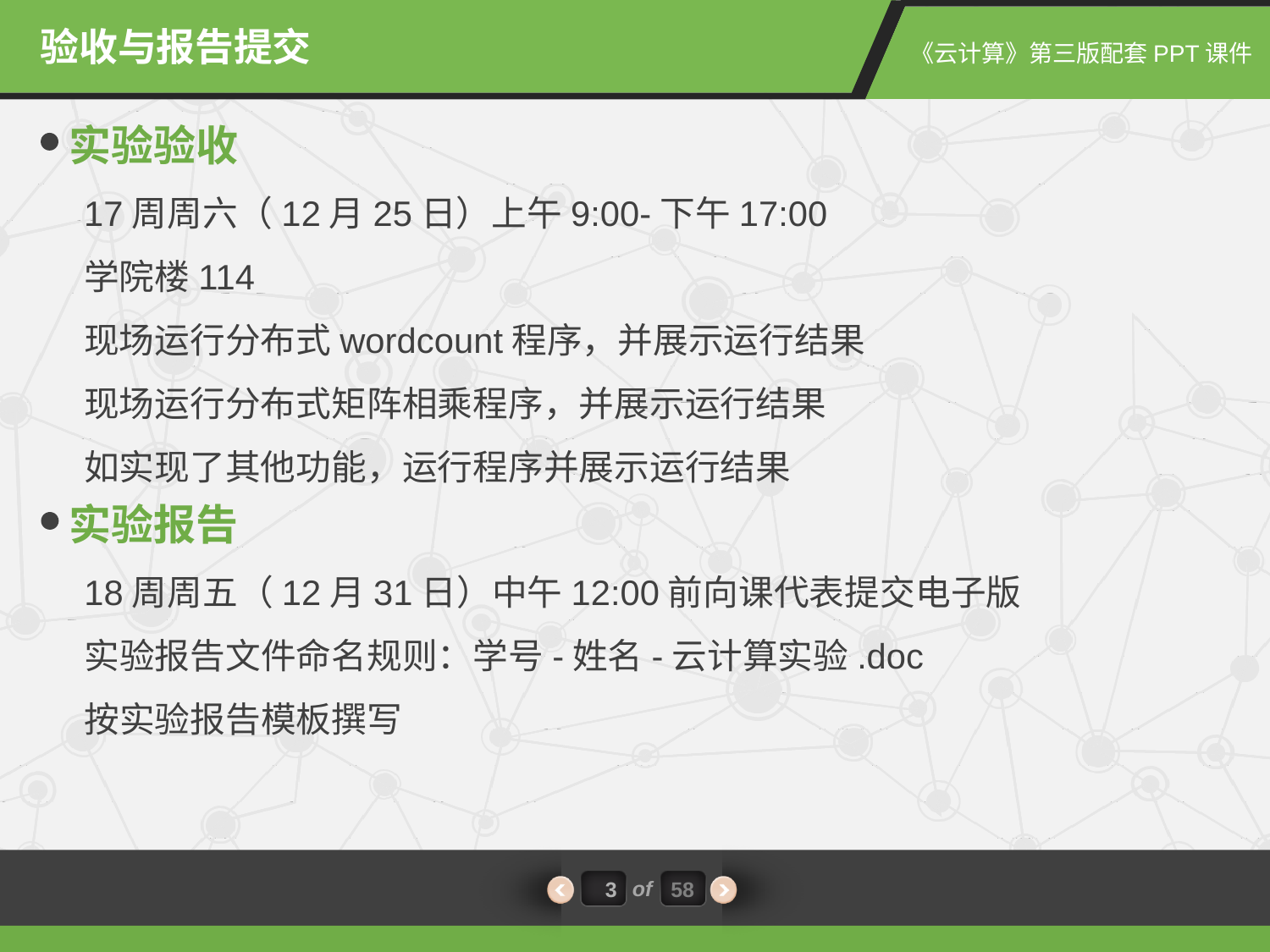

验收与报告提交
实验验收

17周周六（12月25日）上午9:00-下午17:00
学院楼114
现场运行分布式wordcount程序，并展示运行结果
现场运行分布式矩阵相乘程序，并展示运行结果
如实现了其他功能，运行程序并展示运行结果

实验报告

18周周五（12月31日）中午12:00前向课代表提交电子版
实验报告文件命名规则：学号-姓名-云计算实验.doc
按实验报告模板撰写
3